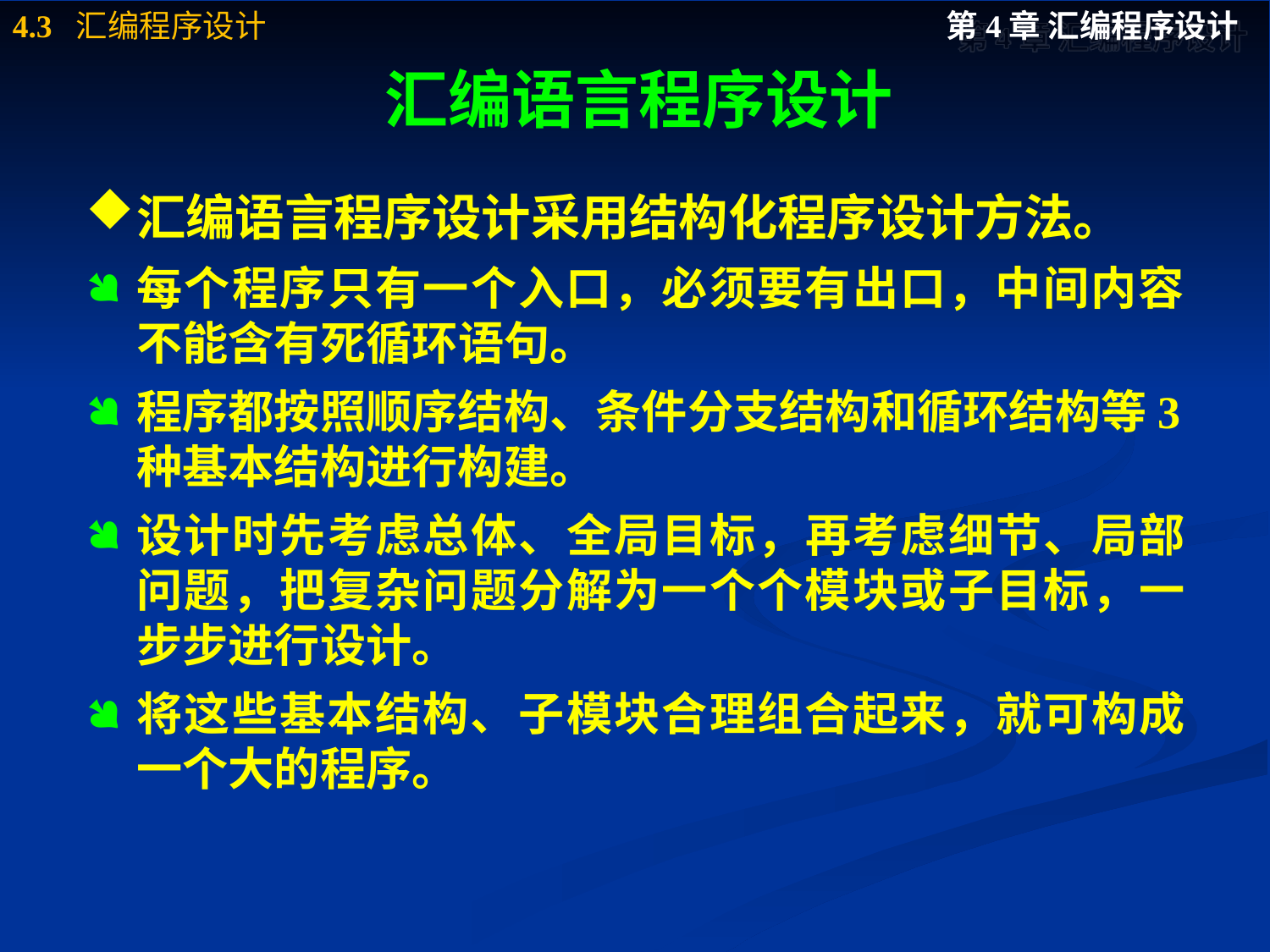

# 汇编语言程序设计
汇编语言程序设计采用结构化程序设计方法。
每个程序只有一个入口，必须要有出口，中间内容不能含有死循环语句。
程序都按照顺序结构、条件分支结构和循环结构等3种基本结构进行构建。
设计时先考虑总体、全局目标，再考虑细节、局部问题，把复杂问题分解为一个个模块或子目标，一步步进行设计。
将这些基本结构、子模块合理组合起来，就可构成一个大的程序。